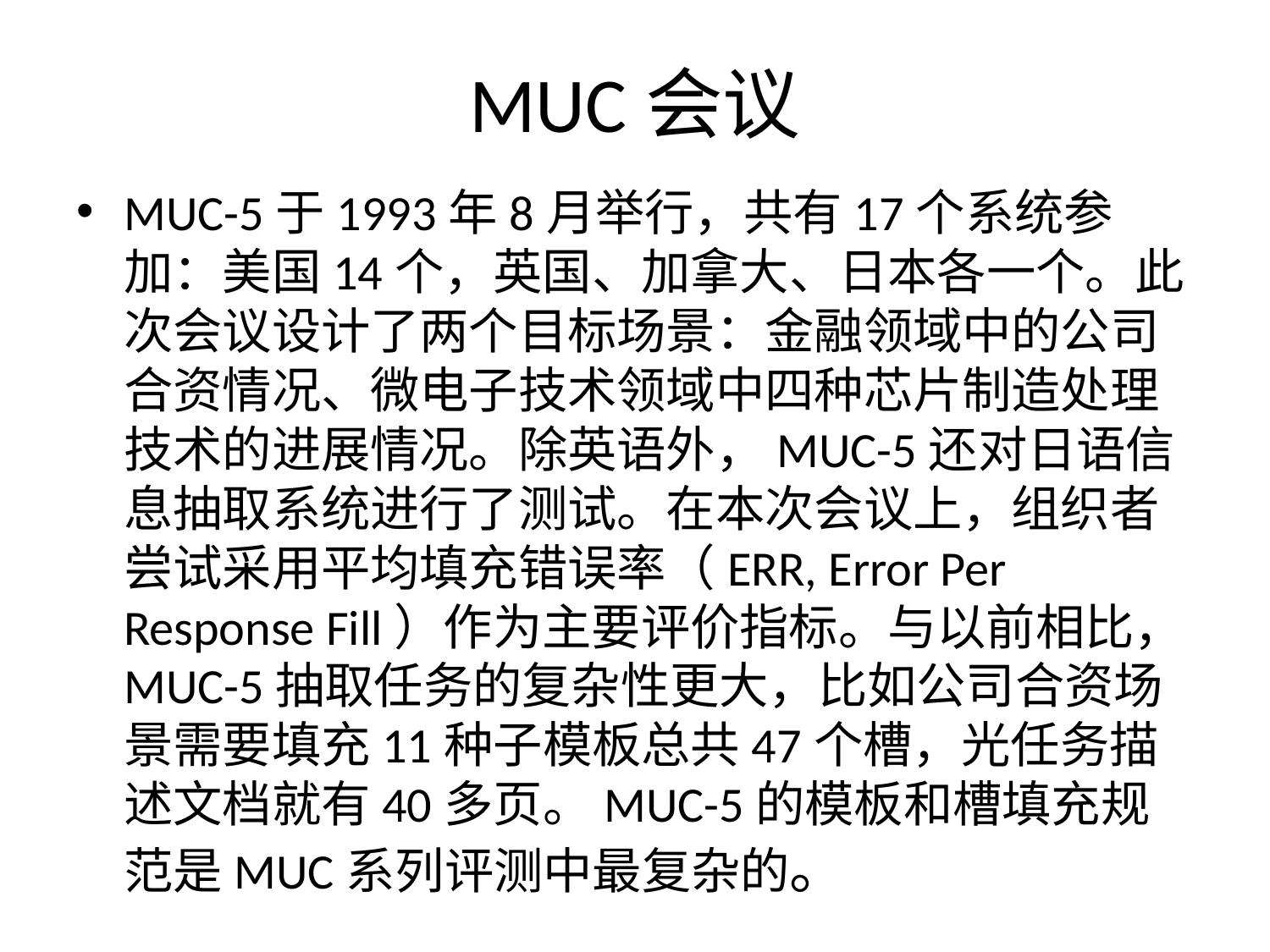

# MUC会议
MUC-5于1993年8月举行，共有17个系统参加：美国14个，英国、加拿大、日本各一个。此次会议设计了两个目标场景：金融领域中的公司合资情况、微电子技术领域中四种芯片制造处理技术的进展情况。除英语外，MUC-5还对日语信息抽取系统进行了测试。在本次会议上，组织者尝试采用平均填充错误率（ERR, Error Per Response Fill）作为主要评价指标。与以前相比，MUC-5抽取任务的复杂性更大，比如公司合资场景需要填充11种子模板总共47个槽，光任务描述文档就有40多页。MUC-5的模板和槽填充规范是MUC系列评测中最复杂的。